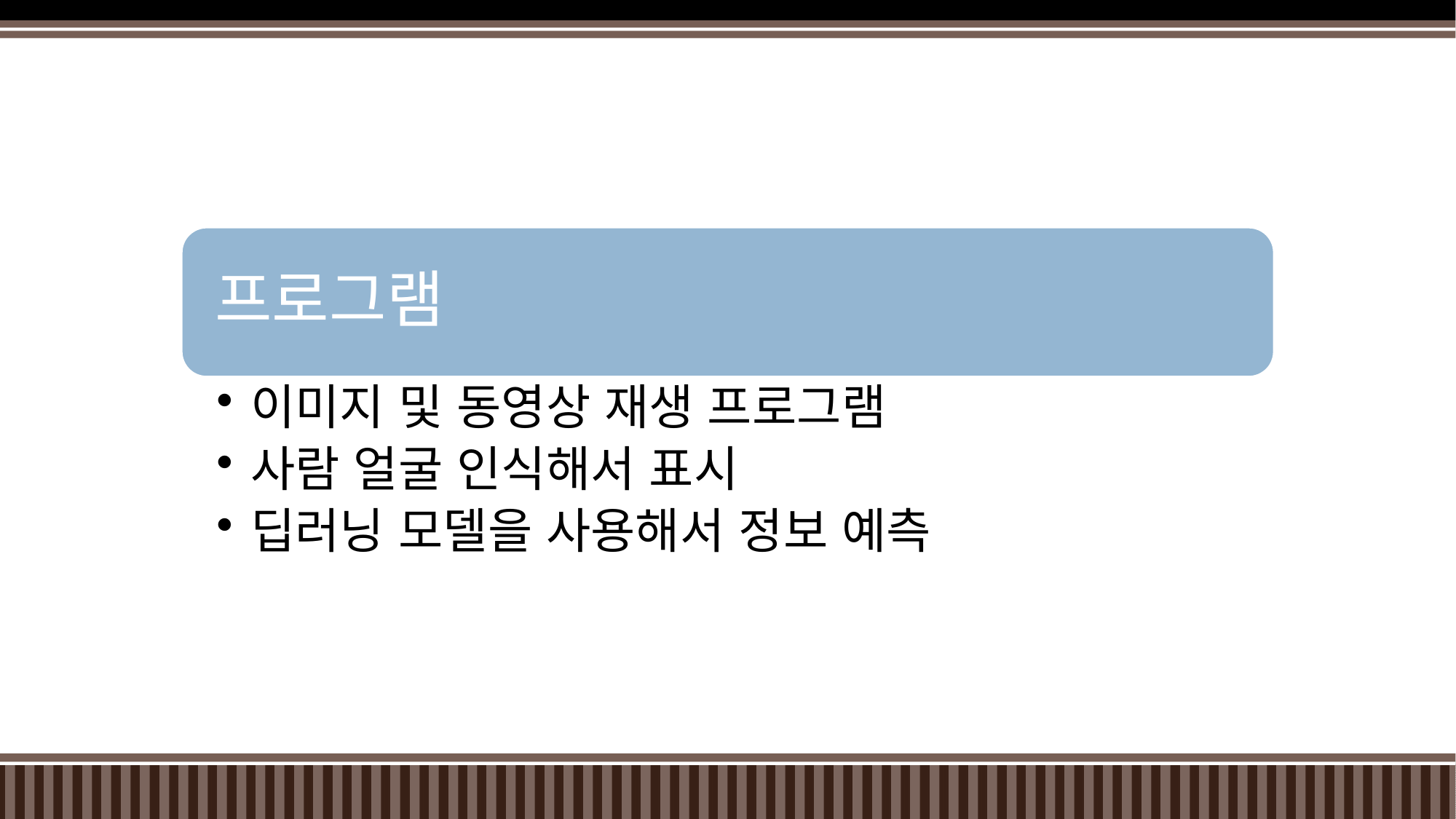

프로그램
이미지 및 동영상 재생 프로그램
사람 얼굴 인식해서 표시
딥러닝 모델을 사용해서 정보 예측